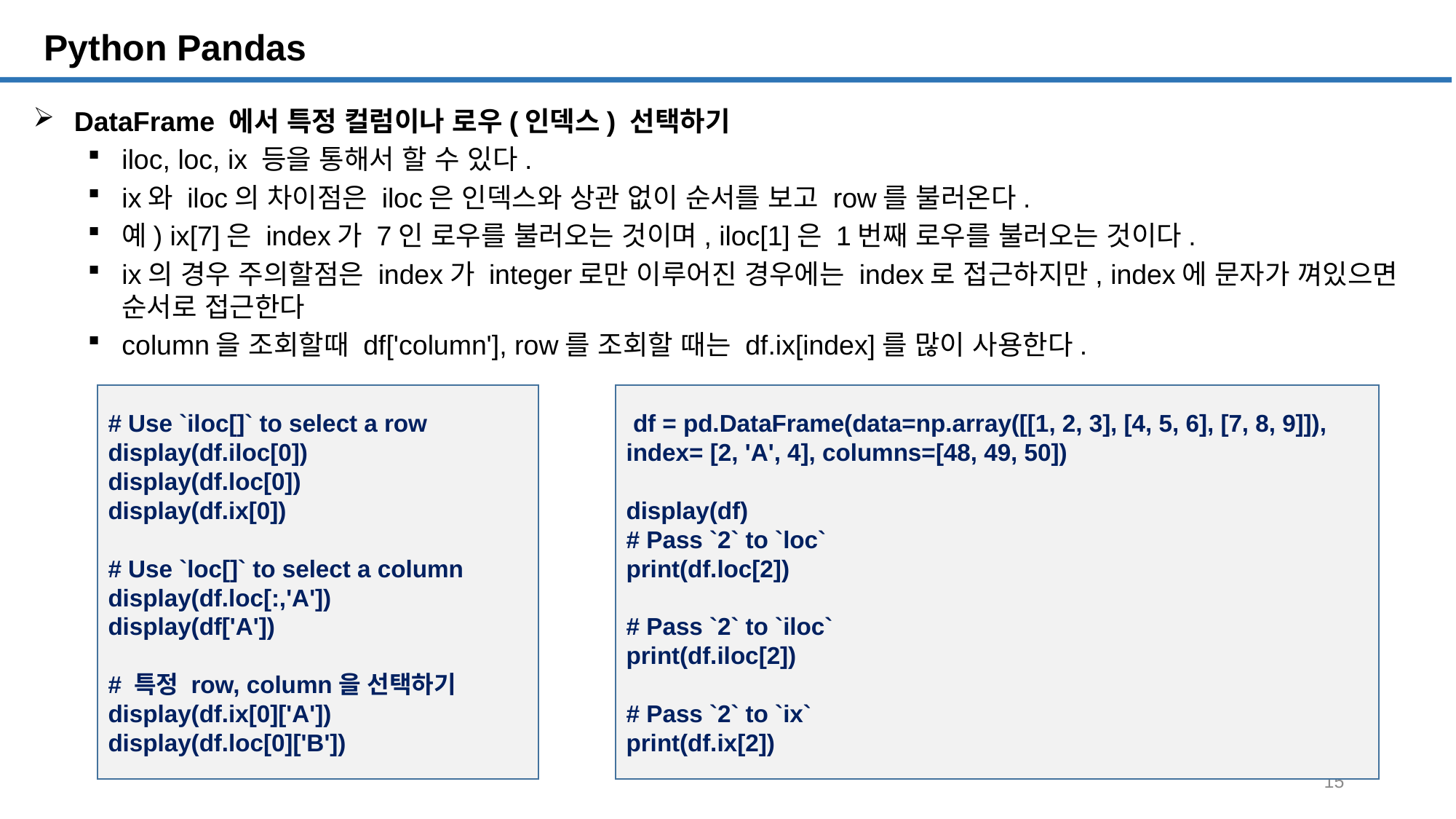

SQL 튜닝 개요
# Python Pandas

DataFrame 에서 특정 컬럼이나 로우(인덱스) 선택하기
iloc, loc, ix 등을 통해서 할 수 있다.
ix와 iloc의 차이점은 iloc은 인덱스와 상관 없이 순서를 보고 row를 불러온다.
예) ix[7]은 index가 7인 로우를 불러오는 것이며, iloc[1]은 1번째 로우를 불러오는 것이다.
ix의 경우 주의할점은 index가 integer로만 이루어진 경우에는 index로 접근하지만, index에 문자가 껴있으면 순서로 접근한다
column을 조회할때 df['column'], row를 조회할 때는 df.ix[index]를 많이 사용한다.
# Use `iloc[]` to select a row
display(df.iloc[0])
display(df.loc[0])
display(df.ix[0])

# Use `loc[]` to select a column
display(df.loc[:,'A'])
display(df['A'])

# 특정 row, column을 선택하기
display(df.ix[0]['A'])
display(df.loc[0]['B'])
 df = pd.DataFrame(data=np.array([[1, 2, 3], [4, 5, 6], [7, 8, 9]]), index= [2, 'A', 4], columns=[48, 49, 50])

display(df)
# Pass `2` to `loc`
print(df.loc[2])

# Pass `2` to `iloc`
print(df.iloc[2])

# Pass `2` to `ix`
print(df.ix[2])
15